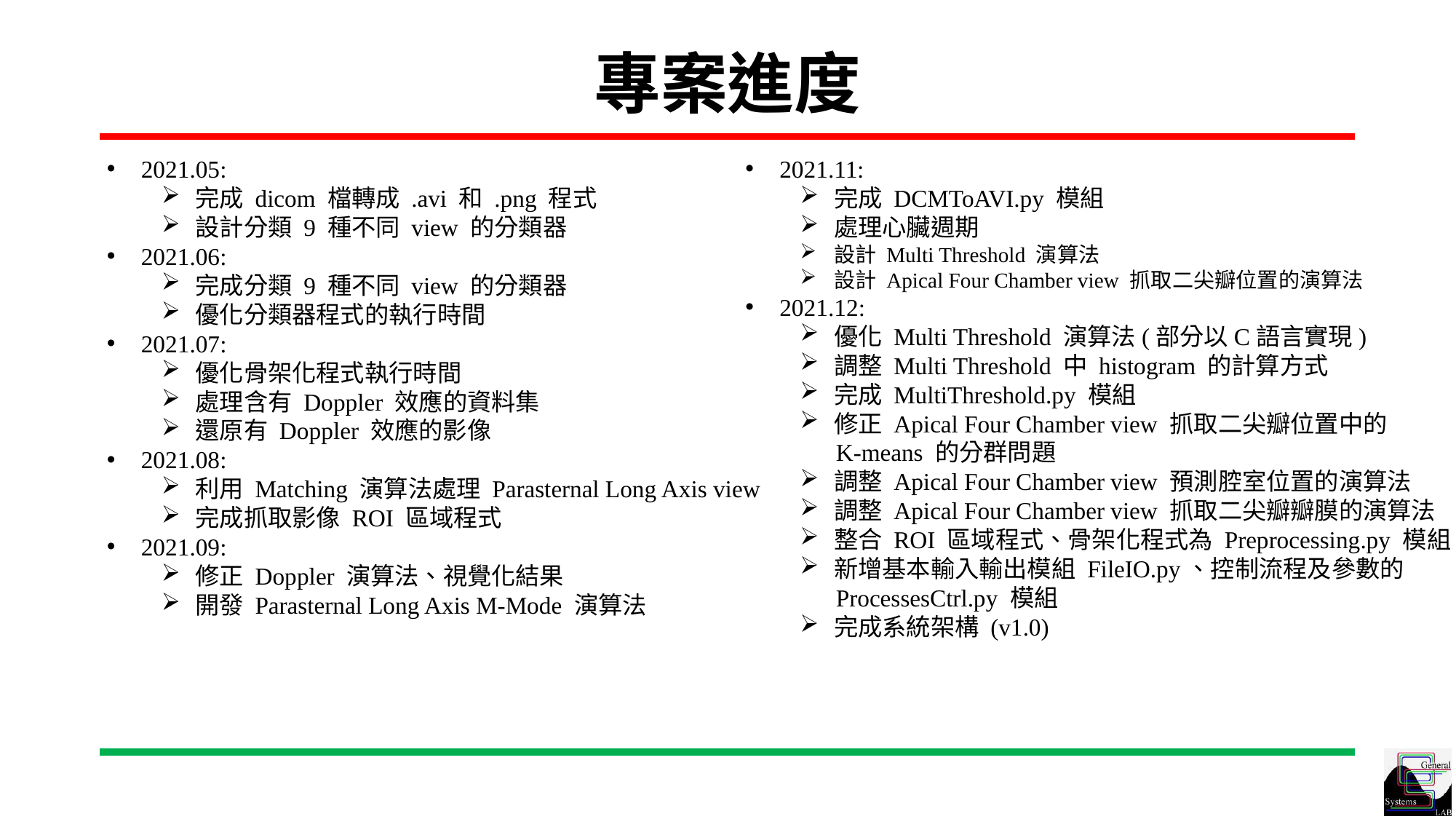

# 專案進度
2021.05:
完成 dicom 檔轉成 .avi 和 .png 程式
設計分類 9 種不同 view 的分類器
2021.06:
完成分類 9 種不同 view 的分類器
優化分類器程式的執行時間
2021.07:
優化骨架化程式執行時間
處理含有 Doppler 效應的資料集
還原有 Doppler 效應的影像
2021.08:
利用 Matching 演算法處理 Parasternal Long Axis view
完成抓取影像 ROI 區域程式
2021.09:
修正 Doppler 演算法、視覺化結果
開發 Parasternal Long Axis M-Mode 演算法
2021.11:
完成 DCMToAVI.py 模組
處理心臟週期
設計 Multi Threshold 演算法
設計 Apical Four Chamber view 抓取二尖瓣位置的演算法
2021.12:
優化 Multi Threshold 演算法(部分以C語言實現)
調整 Multi Threshold 中 histogram 的計算方式
完成 MultiThreshold.py 模組
修正 Apical Four Chamber view 抓取二尖瓣位置中的
      K-means 的分群問題
調整 Apical Four Chamber view 預測腔室位置的演算法
調整 Apical Four Chamber view 抓取二尖瓣瓣膜的演算法
整合 ROI 區域程式、骨架化程式為 Preprocessing.py 模組
新增基本輸入輸出模組 FileIO.py、控制流程及參數的
      ProcessesCtrl.py 模組
完成系統架構 (v1.0)